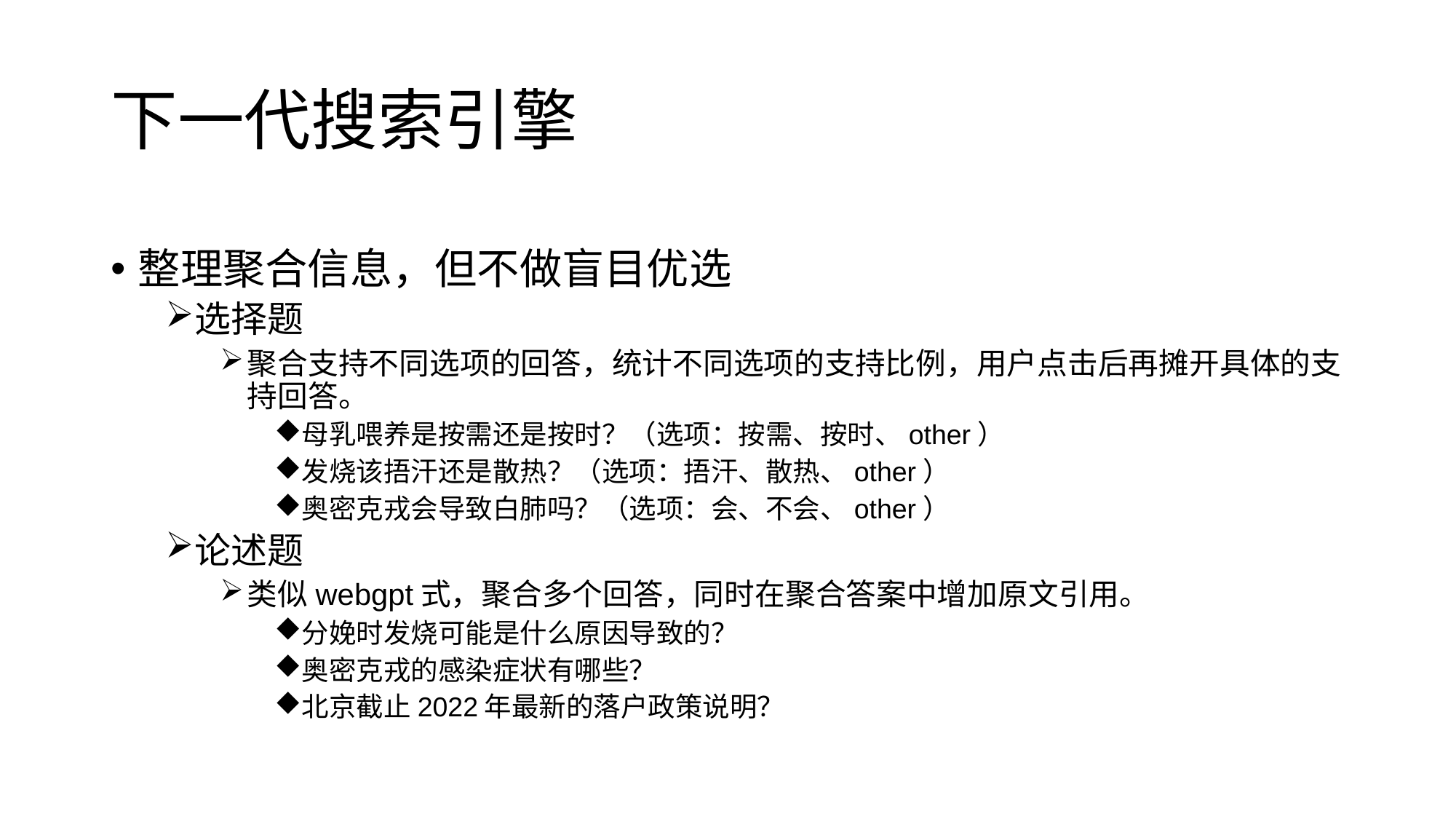

# 下一代搜索引擎
整理聚合信息，但不做盲目优选
选择题
聚合支持不同选项的回答，统计不同选项的支持比例，用户点击后再摊开具体的支持回答。
母乳喂养是按需还是按时？（选项：按需、按时、other）
发烧该捂汗还是散热？（选项：捂汗、散热、other）
奥密克戎会导致白肺吗？（选项：会、不会、other）
论述题
类似webgpt式，聚合多个回答，同时在聚合答案中增加原文引用。
分娩时发烧可能是什么原因导致的？
奥密克戎的感染症状有哪些？
北京截止2022年最新的落户政策说明？